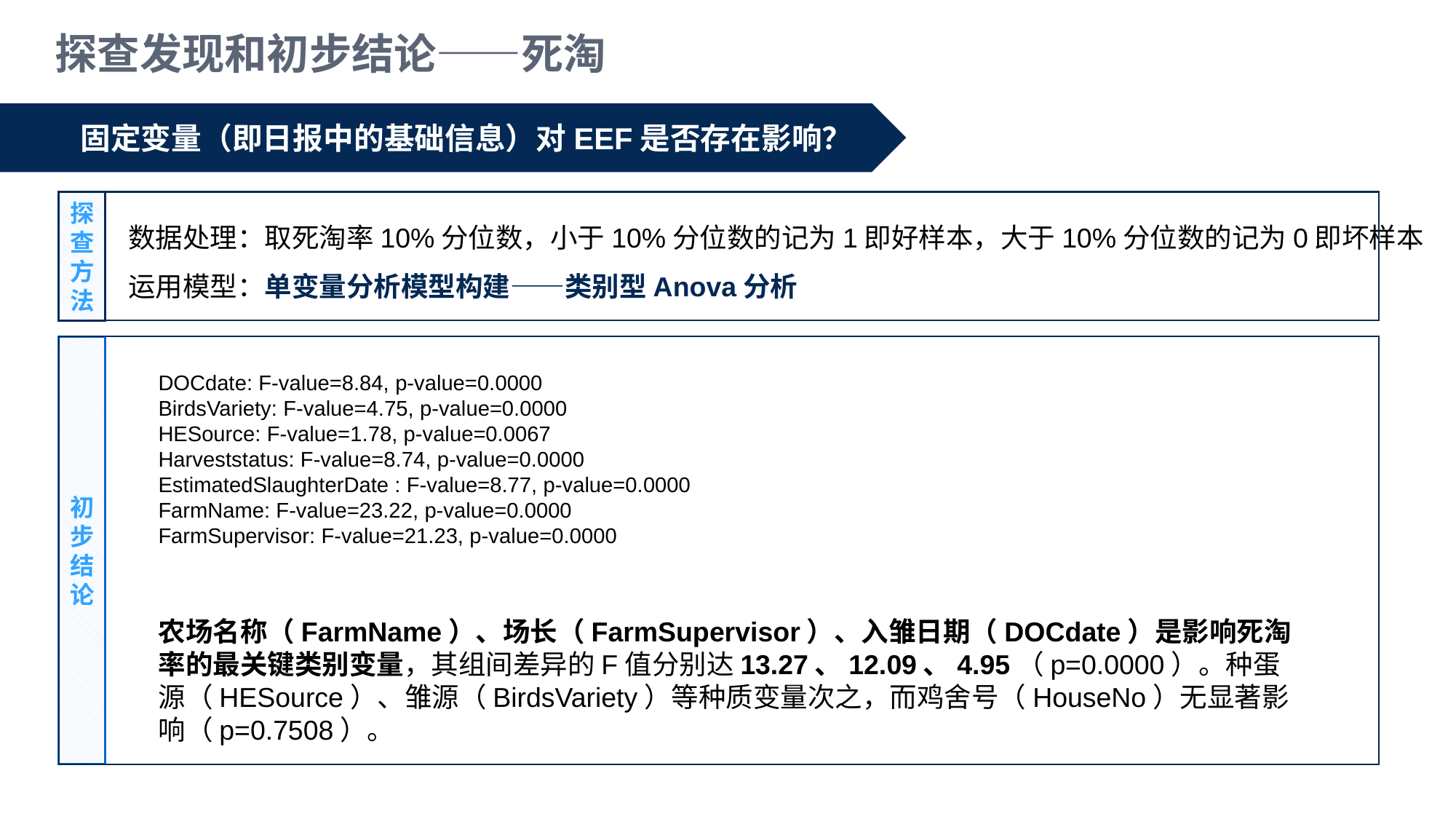

探查发现和初步结论——死淘

固定变量（即日报中的基础信息）对EEF是否存在影响？

探查方法

数据处理：取死淘率10%分位数，小于10%分位数的记为1即好样本，大于10%分位数的记为0即坏样本
运用模型：单变量分析模型构建——类别型Anova分析

初步结论

DOCdate: F-value=8.84, p-value=0.0000
BirdsVariety: F-value=4.75, p-value=0.0000
HESource: F-value=1.78, p-value=0.0067
Harveststatus: F-value=8.74, p-value=0.0000
EstimatedSlaughterDate : F-value=8.77, p-value=0.0000
FarmName: F-value=23.22, p-value=0.0000
FarmSupervisor: F-value=21.23, p-value=0.0000
农场名称（FarmName）、场长（FarmSupervisor）、入雏日期（DOCdate）是影响死淘率的最关键类别变量​​，其组间差异的F值分别达​​13.27、12.09、4.95​​（p=0.0000）。种蛋源（HESource）、雏源（BirdsVariety）等种质变量次之，而鸡舍号（HouseNo）无显著影响（p=0.7508）。